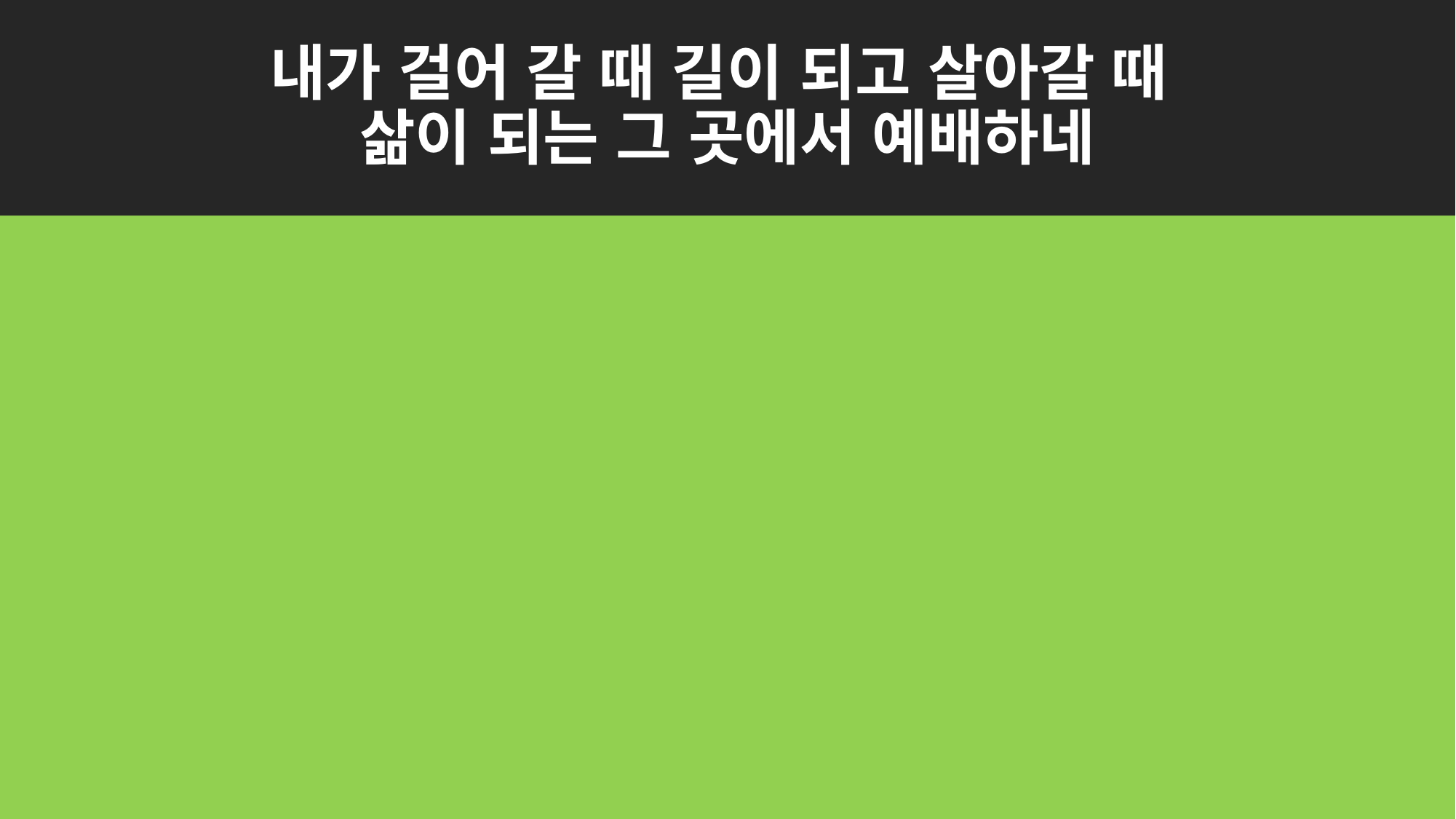

# 내가 걸어 갈 때 길이 되고 살아갈 때 삶이 되는 그 곳에서 예배하네